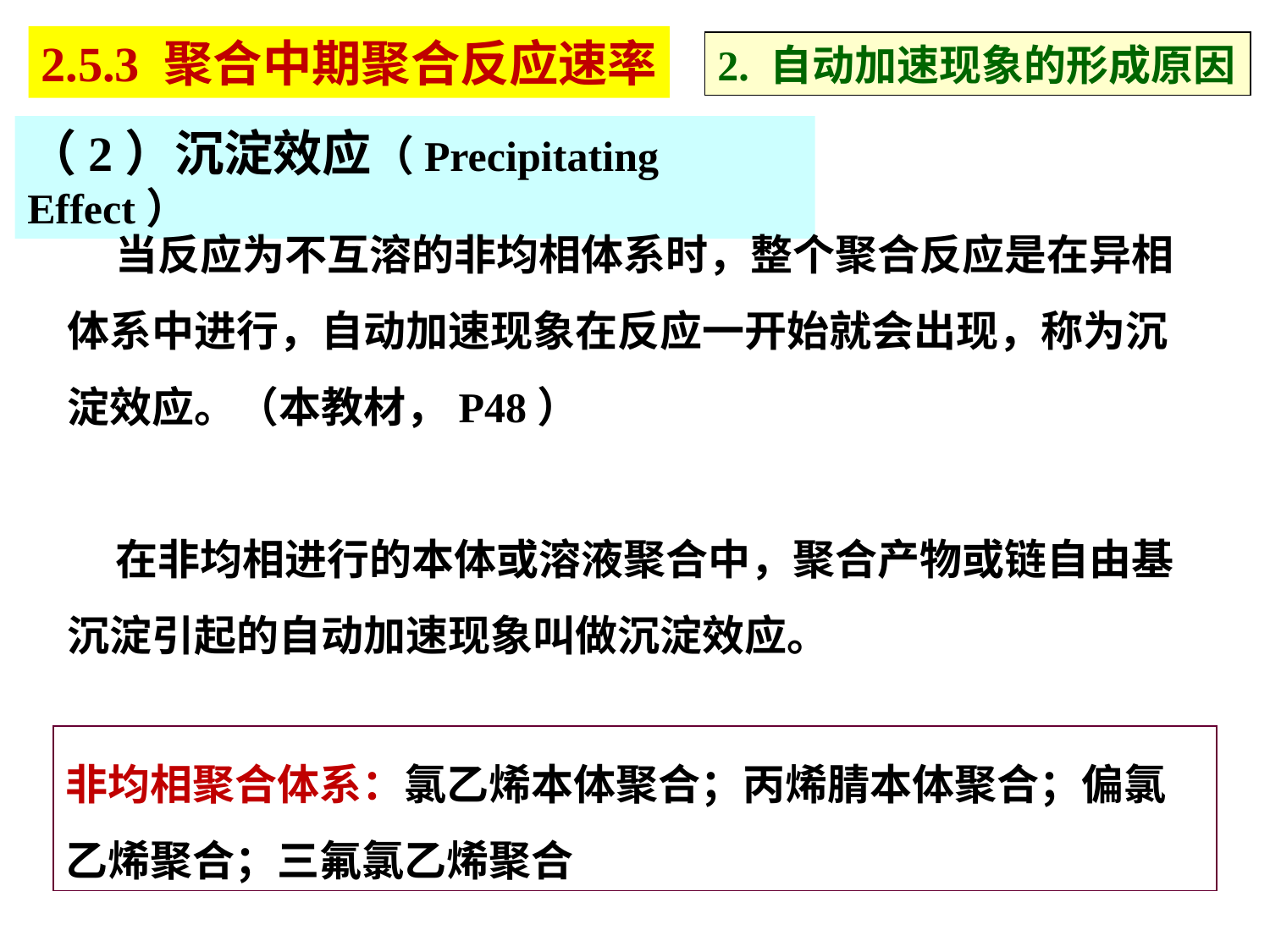

2.5.3 聚合中期聚合反应速率
2. 自动加速现象的形成原因
（2）沉淀效应（Precipitating Effect）
    当反应为不互溶的非均相体系时，整个聚合反应是在异相体系中进行，自动加速现象在反应一开始就会出现，称为沉淀效应。（本教材，P48）

    在非均相进行的本体或溶液聚合中，聚合产物或链自由基沉淀引起的自动加速现象叫做沉淀效应。
非均相聚合体系：氯乙烯本体聚合；丙烯腈本体聚合；偏氯乙烯聚合；三氟氯乙烯聚合